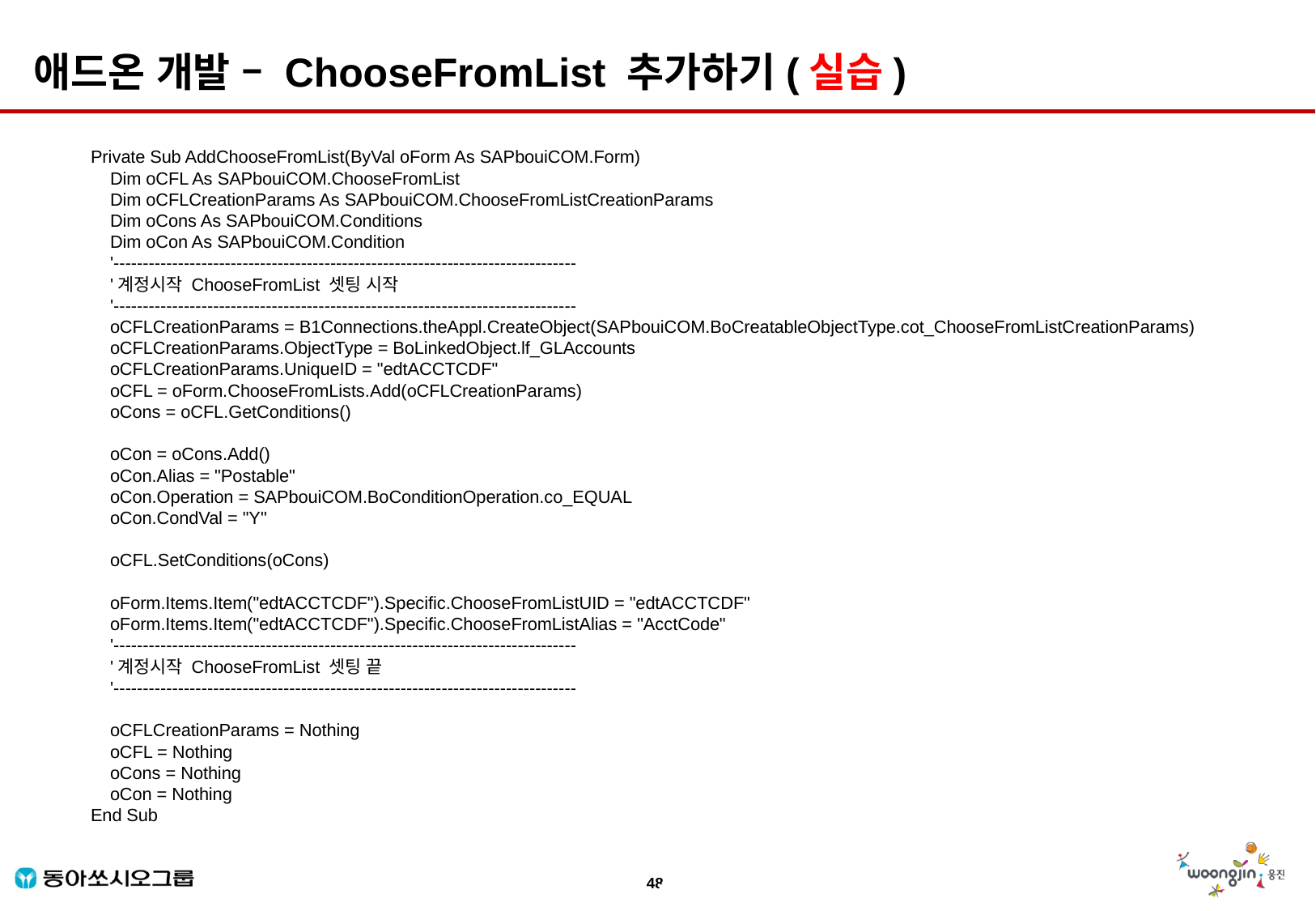

애드온 개발 – ChooseFromList 추가하기(실습)
Private Sub AddChooseFromList(ByVal oForm As SAPbouiCOM.Form)
    Dim oCFL As SAPbouiCOM.ChooseFromList
    Dim oCFLCreationParams As SAPbouiCOM.ChooseFromListCreationParams
    Dim oCons As SAPbouiCOM.Conditions
    Dim oCon As SAPbouiCOM.Condition
    '-------------------------------------------------------------------------------
    '계정시작 ChooseFromList 셋팅 시작
    '-------------------------------------------------------------------------------
    oCFLCreationParams = B1Connections.theAppl.CreateObject(SAPbouiCOM.BoCreatableObjectType.cot_ChooseFromListCreationParams)
    oCFLCreationParams.ObjectType = BoLinkedObject.lf_GLAccounts
    oCFLCreationParams.UniqueID = "edtACCTCDF"
    oCFL = oForm.ChooseFromLists.Add(oCFLCreationParams)
    oCons = oCFL.GetConditions()

    oCon = oCons.Add()
    oCon.Alias = "Postable"
    oCon.Operation = SAPbouiCOM.BoConditionOperation.co_EQUAL
    oCon.CondVal = "Y"

    oCFL.SetConditions(oCons)

    oForm.Items.Item("edtACCTCDF").Specific.ChooseFromListUID = "edtACCTCDF"
    oForm.Items.Item("edtACCTCDF").Specific.ChooseFromListAlias = "AcctCode"
    '-------------------------------------------------------------------------------
    '계정시작 ChooseFromList 셋팅 끝
    '-------------------------------------------------------------------------------

    oCFLCreationParams = Nothing
    oCFL = Nothing
    oCons = Nothing
    oCon = Nothing
End Sub